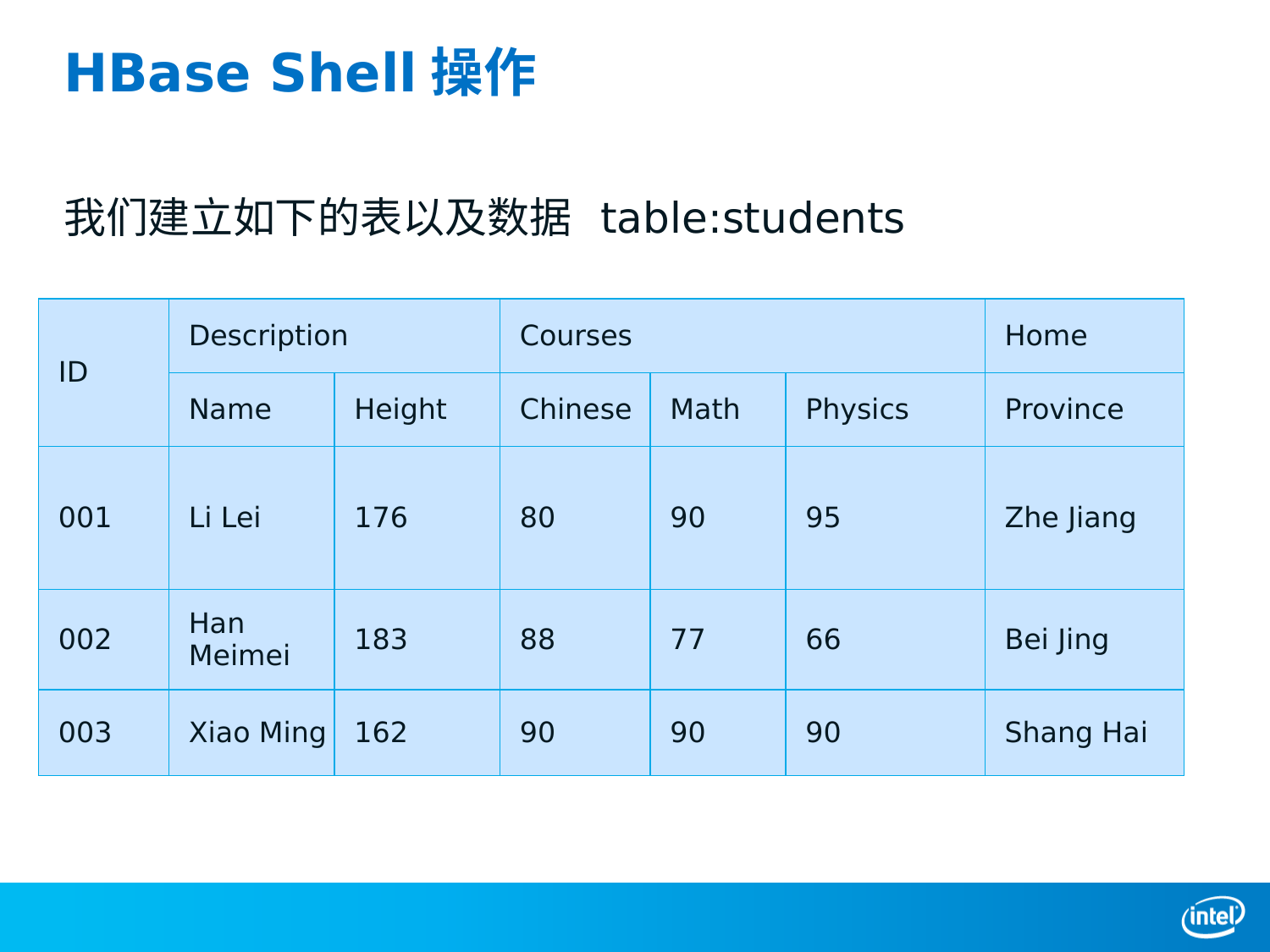

# HBase Shell操作
我们建立如下的表以及数据  table:students
| ID | Description |  | Courses |  |  | Home |
| --- | --- | --- | --- | --- | --- | --- |
|  | Name | Height | Chinese | Math | Physics | Province |
| 001 | Li Lei | 176 | 80 | 90 | 95 | Zhe Jiang |
| 002 | Han Meimei | 183 | 88 | 77 | 66 | Bei Jing |
| 003 | Xiao Ming | 162 | 90 | 90 | 90 | Shang Hai |